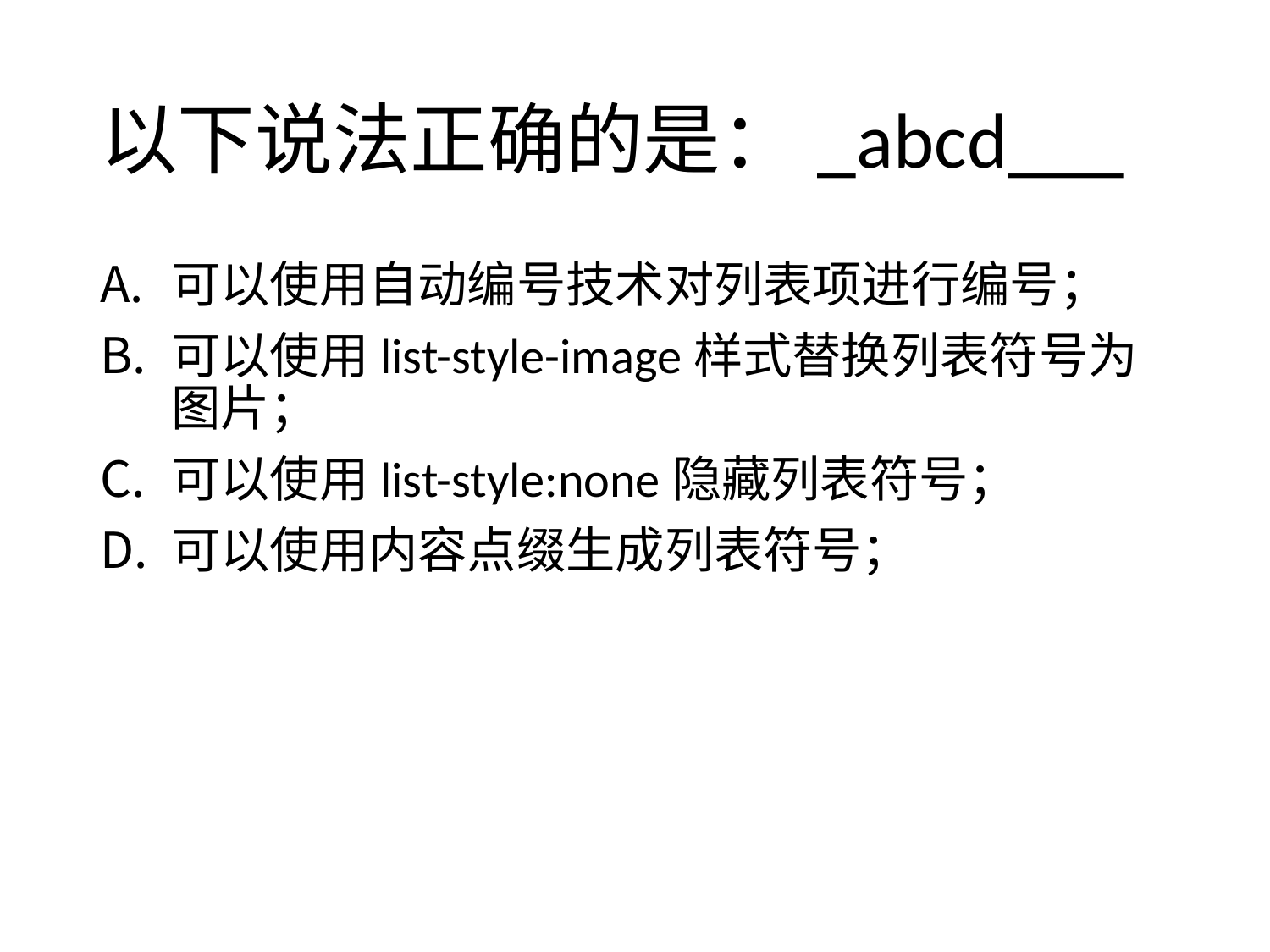

# 以下说法正确的是：_abcd___
可以使用自动编号技术对列表项进行编号；
可以使用list-style-image样式替换列表符号为图片；
可以使用list-style:none隐藏列表符号；
可以使用内容点缀生成列表符号；